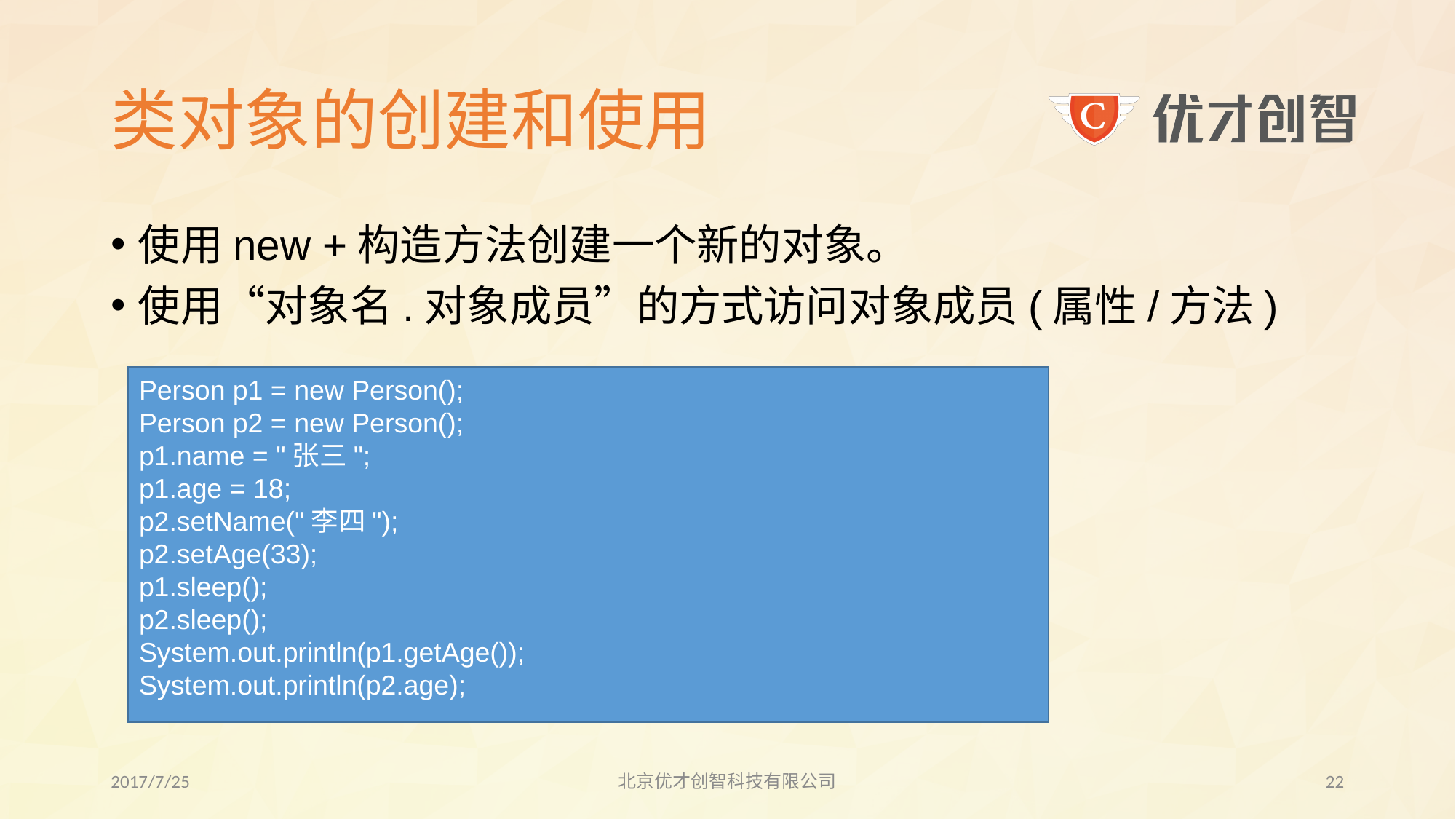

# 类对象的创建和使用
使用new +构造方法创建一个新的对象。
使用“对象名.对象成员”的方式访问对象成员(属性/方法)
Person p1 = new Person();
Person p2 = new Person();
p1.name = "张三";
p1.age = 18;
p2.setName("李四");
p2.setAge(33);
p1.sleep();
p2.sleep();
System.out.println(p1.getAge());
System.out.println(p2.age);
2017/7/25
北京优才创智科技有限公司
22